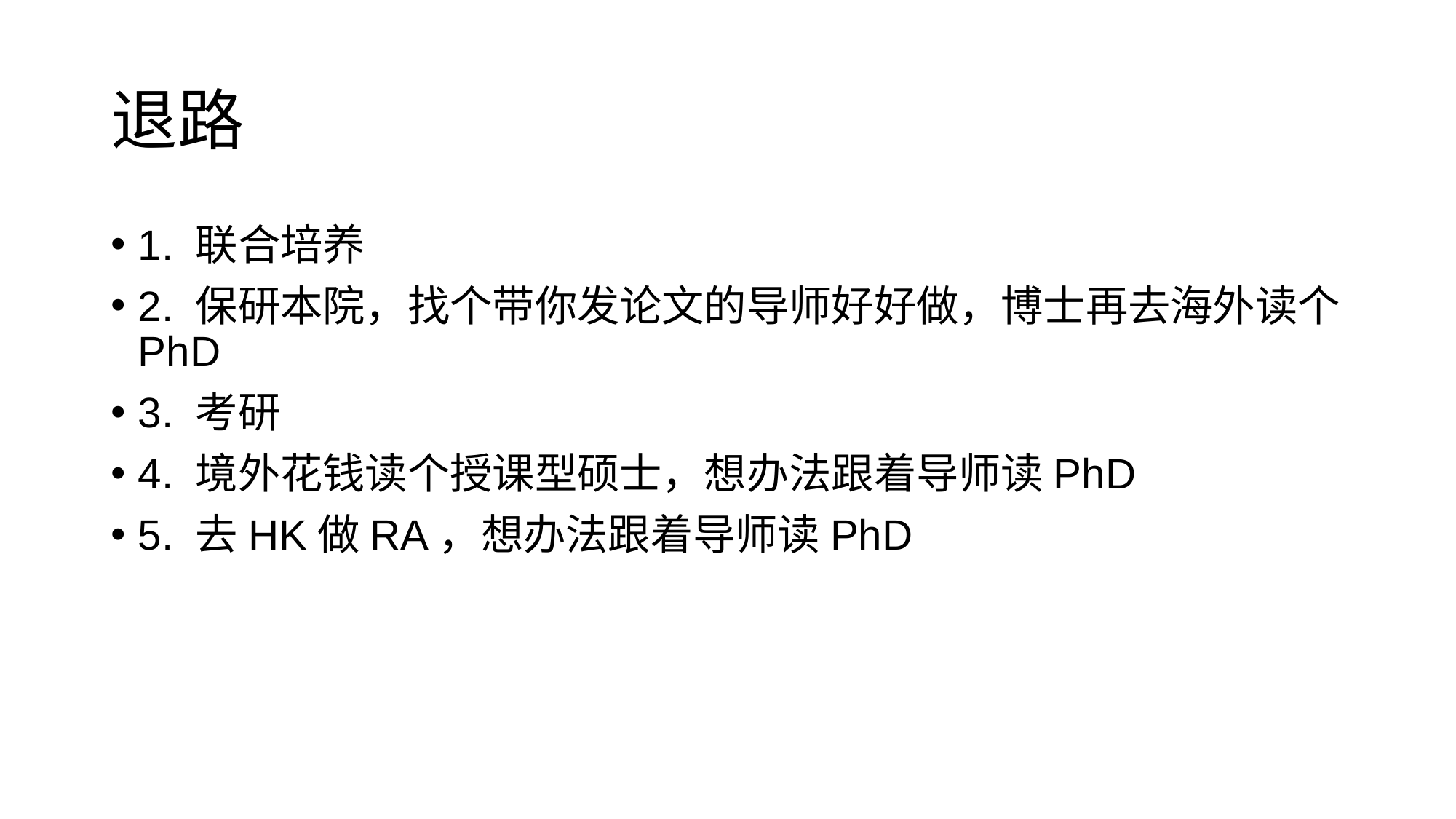

# 退路
1. 联合培养
2. 保研本院，找个带你发论文的导师好好做，博士再去海外读个PhD
3. 考研
4. 境外花钱读个授课型硕士，想办法跟着导师读PhD
5. 去HK做RA，想办法跟着导师读PhD